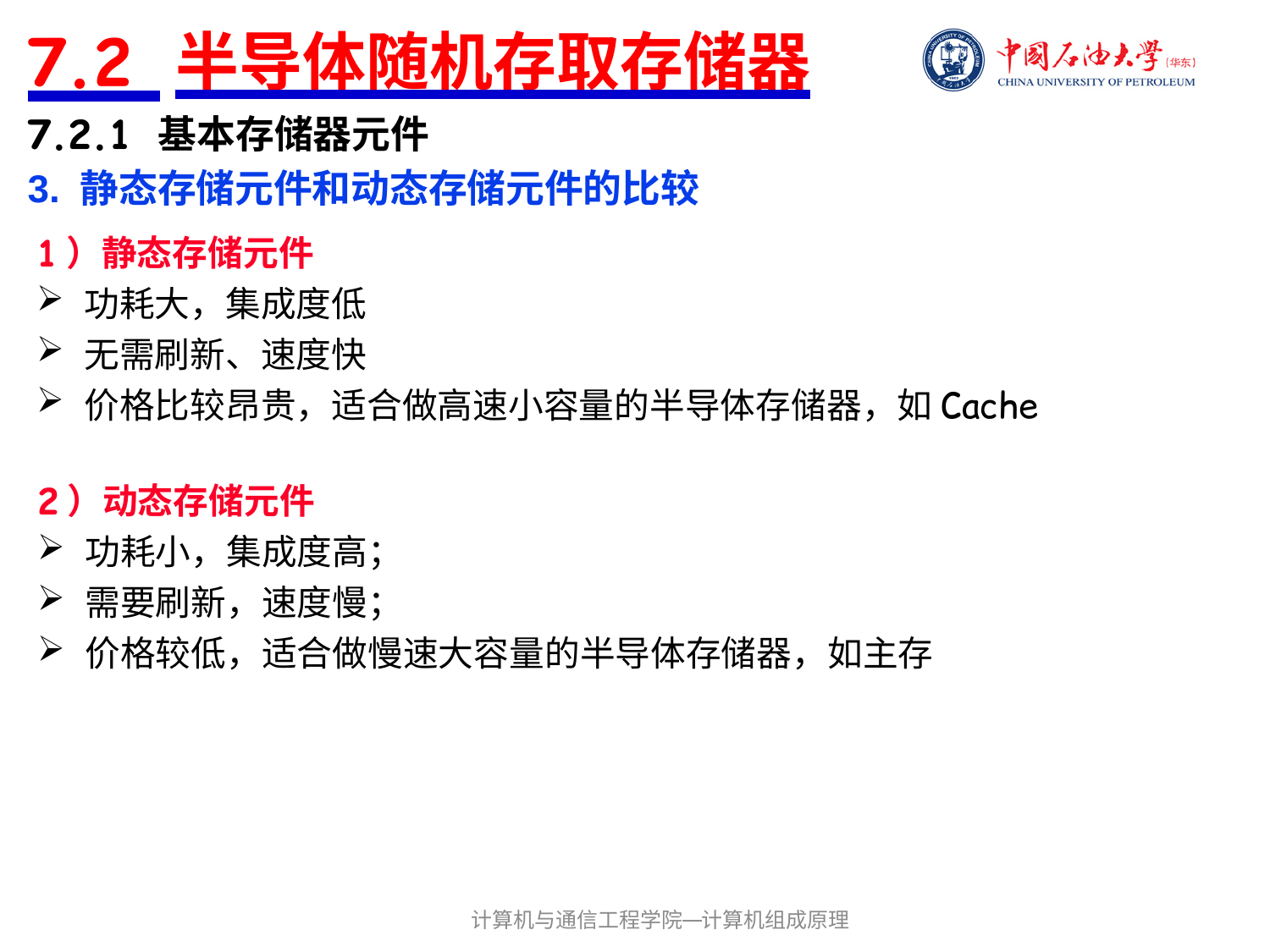

# 7.2 半导体随机存取存储器
7.2.1 基本存储器元件
3. 静态存储元件和动态存储元件的比较

1）静态存储元件
功耗大，集成度低
无需刷新、速度快
价格比较昂贵，适合做高速小容量的半导体存储器，如Cache
2）动态存储元件
功耗小，集成度高；
需要刷新，速度慢；
价格较低，适合做慢速大容量的半导体存储器，如主存
计算机与通信工程学院—计算机组成原理
16